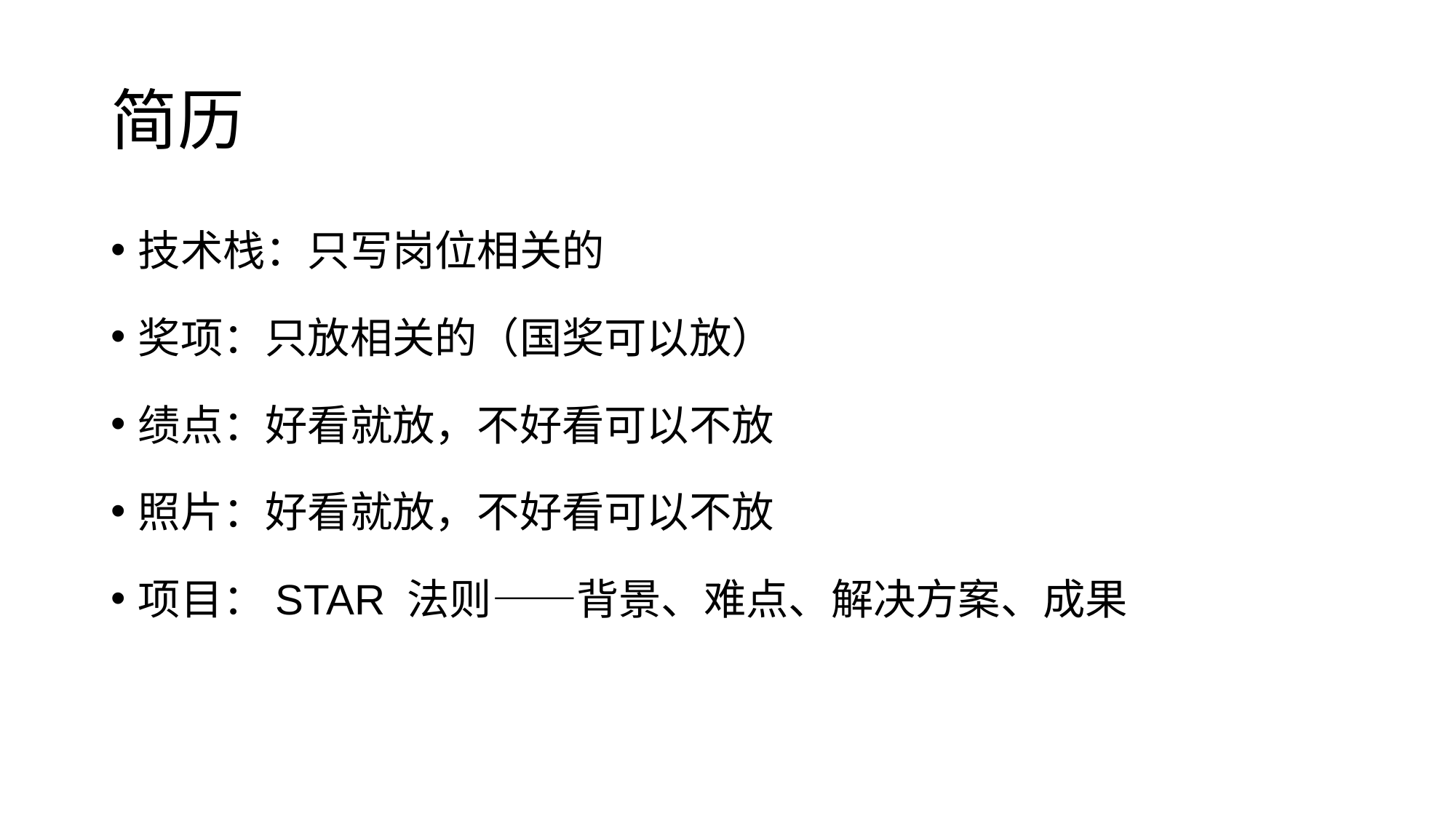

# 简历
技术栈：只写岗位相关的
奖项：只放相关的（国奖可以放）
绩点：好看就放，不好看可以不放
照片：好看就放，不好看可以不放
项目：STAR 法则——背景、难点、解决方案、成果